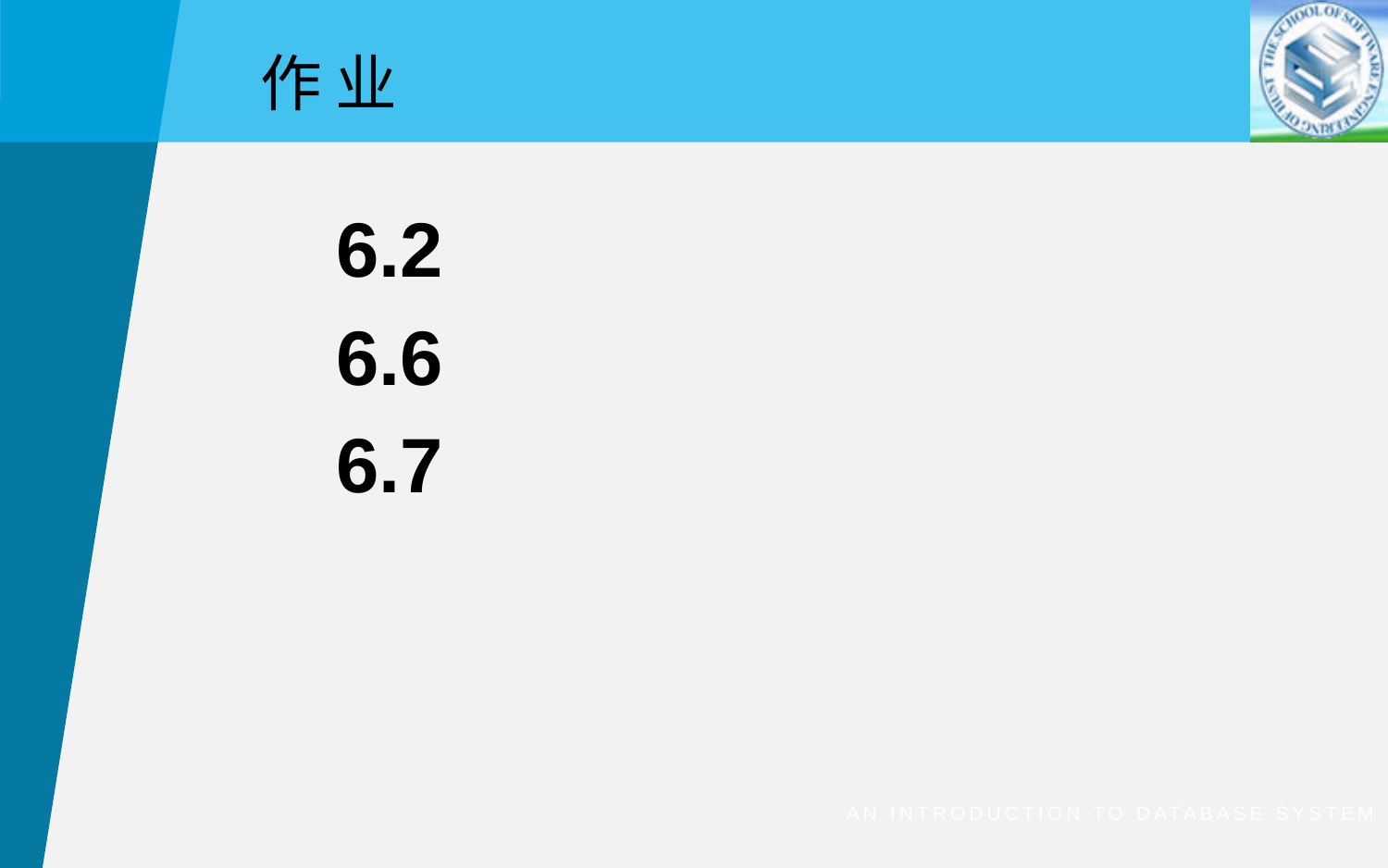

作 业
6.2
6.6
6.7
An Introduction to Database System